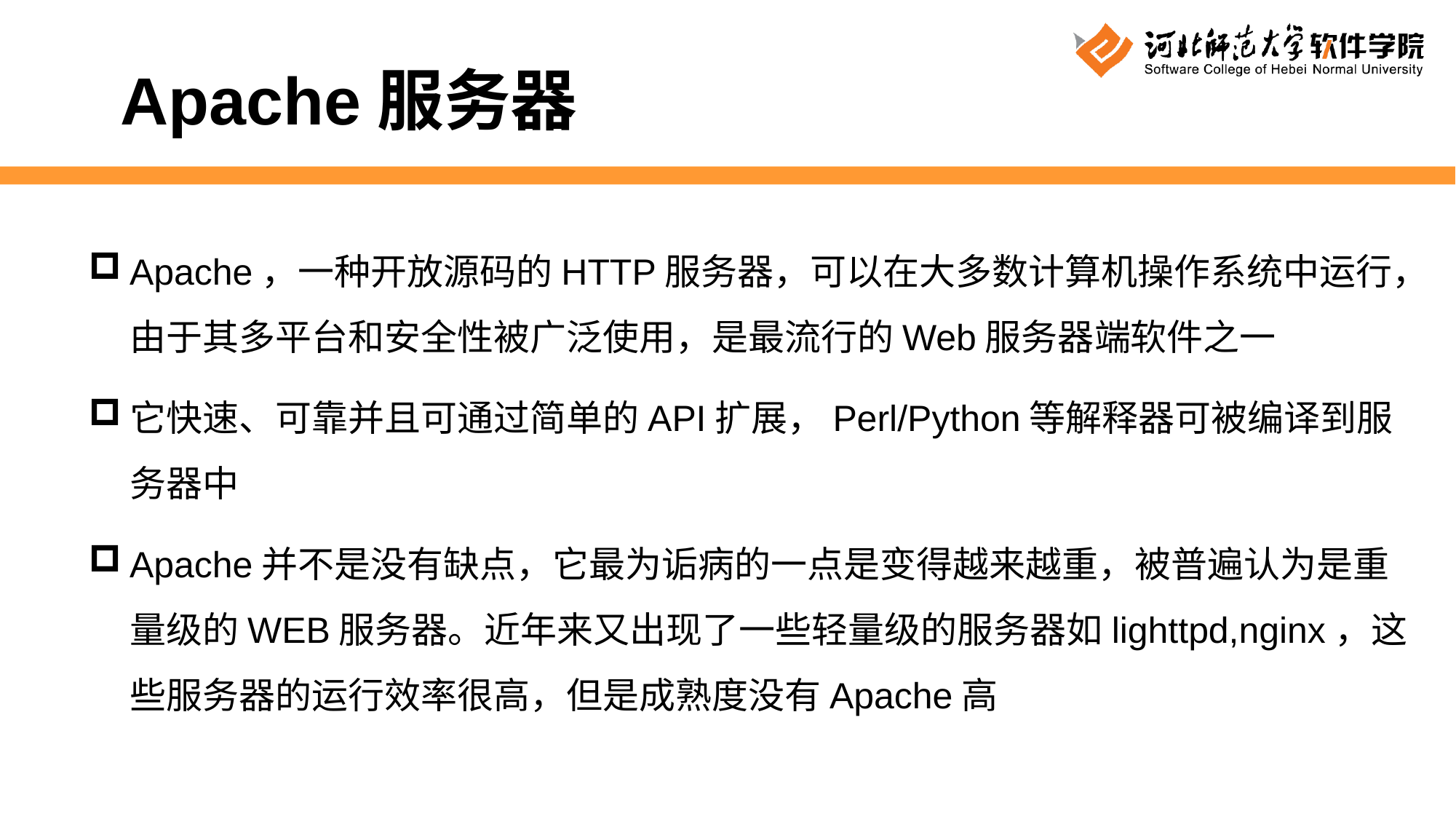

Apache服务器
Apache，一种开放源码的HTTP服务器，可以在大多数计算机操作系统中运行，由于其多平台和安全性被广泛使用，是最流行的Web服务器端软件之一
它快速、可靠并且可通过简单的API扩展，Perl/Python等解释器可被编译到服务器中
Apache并不是没有缺点，它最为诟病的一点是变得越来越重，被普遍认为是重量级的WEB服务器。近年来又出现了一些轻量级的服务器如lighttpd,nginx，这些服务器的运行效率很高，但是成熟度没有Apache高